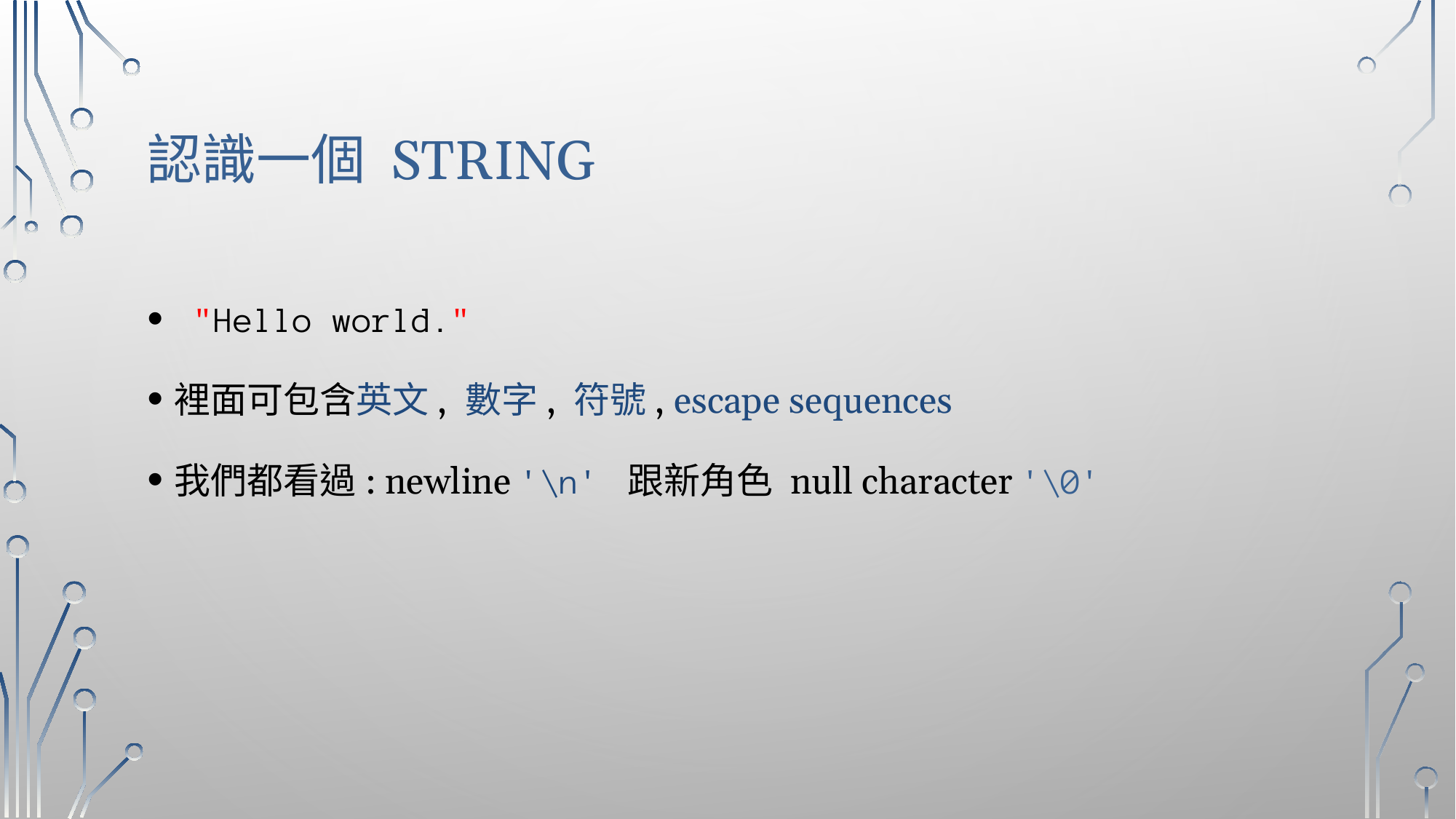

# 認識一個 string
 "Hello world."
裡面可包含英文, 數字, 符號, escape sequences
我們都看過: newline '\n' 跟新角色 null character '\0'